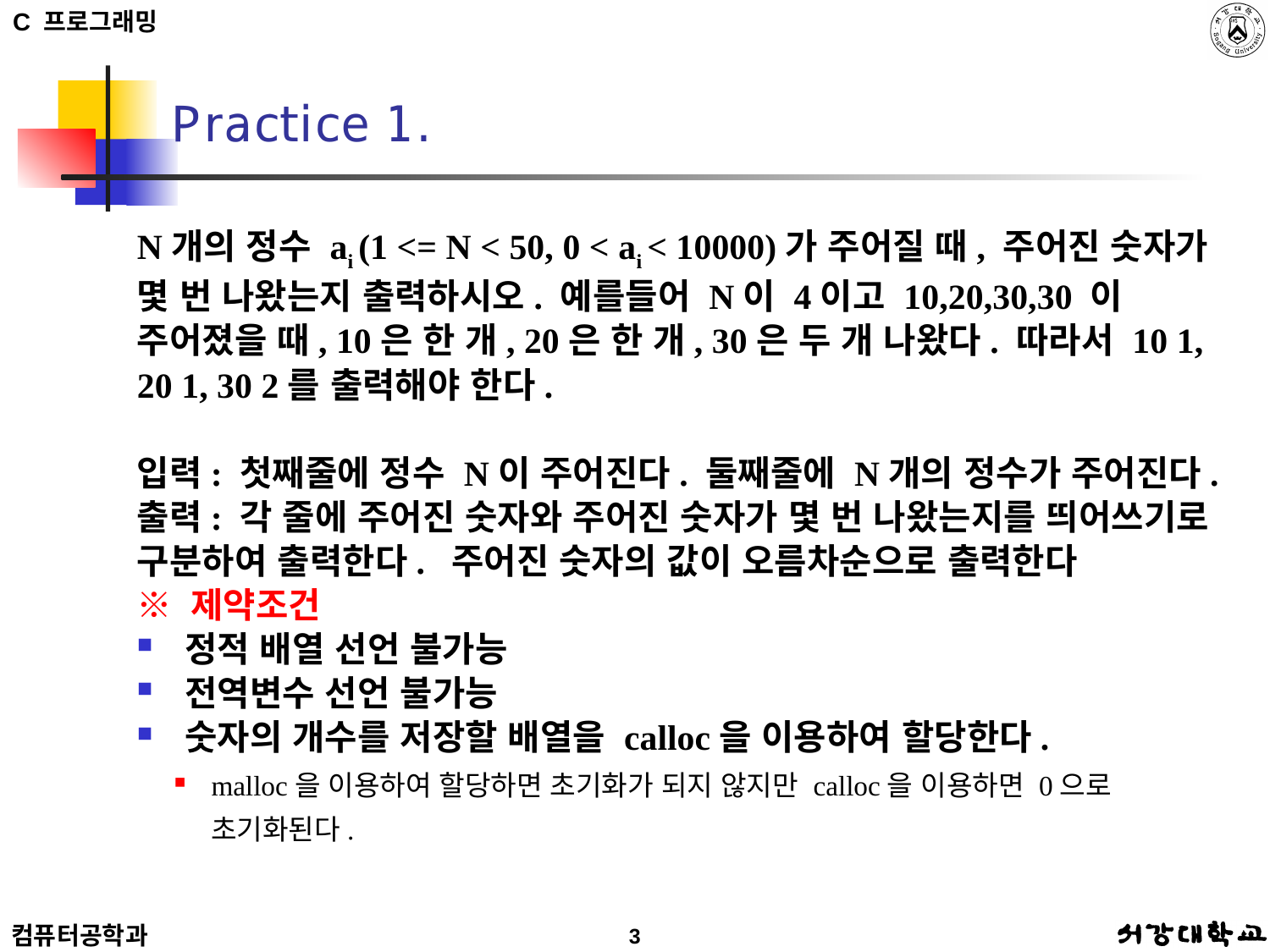

# Practice 1.
N개의 정수 ai (1 <= N < 50, 0 < ai < 10000)가 주어질 때, 주어진 숫자가 몇 번 나왔는지 출력하시오. 예를들어 N이 4이고 10,20,30,30 이 주어졌을 때, 10은 한 개, 20은 한 개, 30은 두 개 나왔다. 따라서 10 1, 20 1, 30 2를 출력해야 한다.

입력: 첫째줄에 정수 N이 주어진다. 둘째줄에 N개의 정수가 주어진다.
출력: 각 줄에 주어진 숫자와 주어진 숫자가 몇 번 나왔는지를 띄어쓰기로 구분하여 출력한다.  주어진 숫자의 값이 오름차순으로 출력한다
※ 제약조건
정적 배열 선언 불가능
전역변수 선언 불가능
숫자의 개수를 저장할 배열을 calloc을 이용하여 할당한다.
malloc을 이용하여 할당하면 초기화가 되지 않지만 calloc을 이용하면 0으로 초기화된다.
3